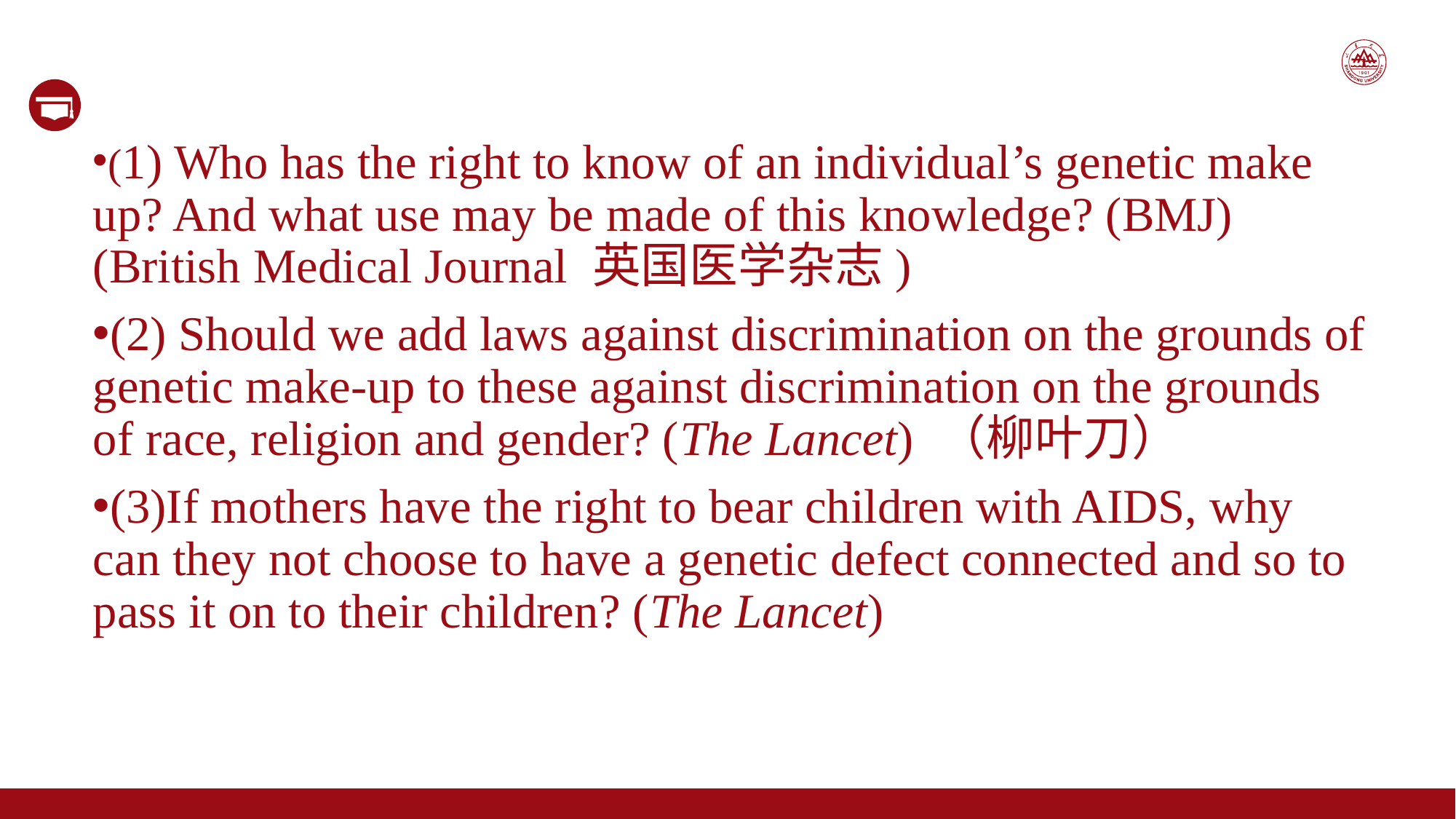

(1) Who has the right to know of an individual’s genetic make up? And what use may be made of this knowledge? (BMJ) (British Medical Journal 英国医学杂志)
(2) Should we add laws against discrimination on the grounds of genetic make-up to these against discrimination on the grounds of race, religion and gender? (The Lancet) （柳叶刀）
(3)If mothers have the right to bear children with AIDS, why can they not choose to have a genetic defect connected and so to pass it on to their children? (The Lancet)